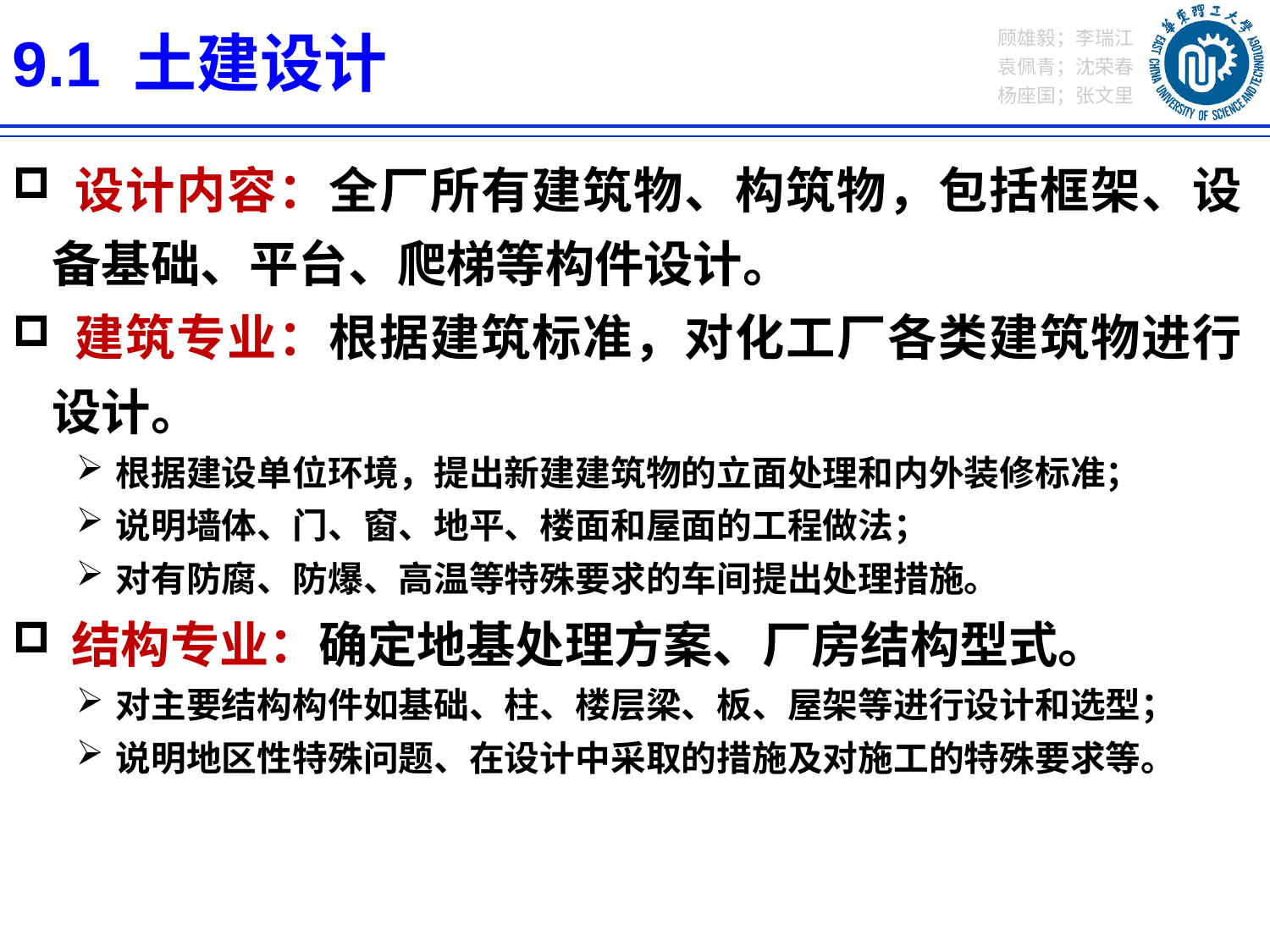

9.1 土建设计
 设计内容：全厂所有建筑物、构筑物，包括框架、设备基础、平台、爬梯等构件设计。
 建筑专业：根据建筑标准，对化工厂各类建筑物进行设计。
根据建设单位环境，提出新建建筑物的立面处理和内外装修标准；
说明墙体、门、窗、地平、楼面和屋面的工程做法；
对有防腐、防爆、高温等特殊要求的车间提出处理措施。
 结构专业：确定地基处理方案、厂房结构型式。
对主要结构构件如基础、柱、楼层梁、板、屋架等进行设计和选型；
说明地区性特殊问题、在设计中采取的措施及对施工的特殊要求等。